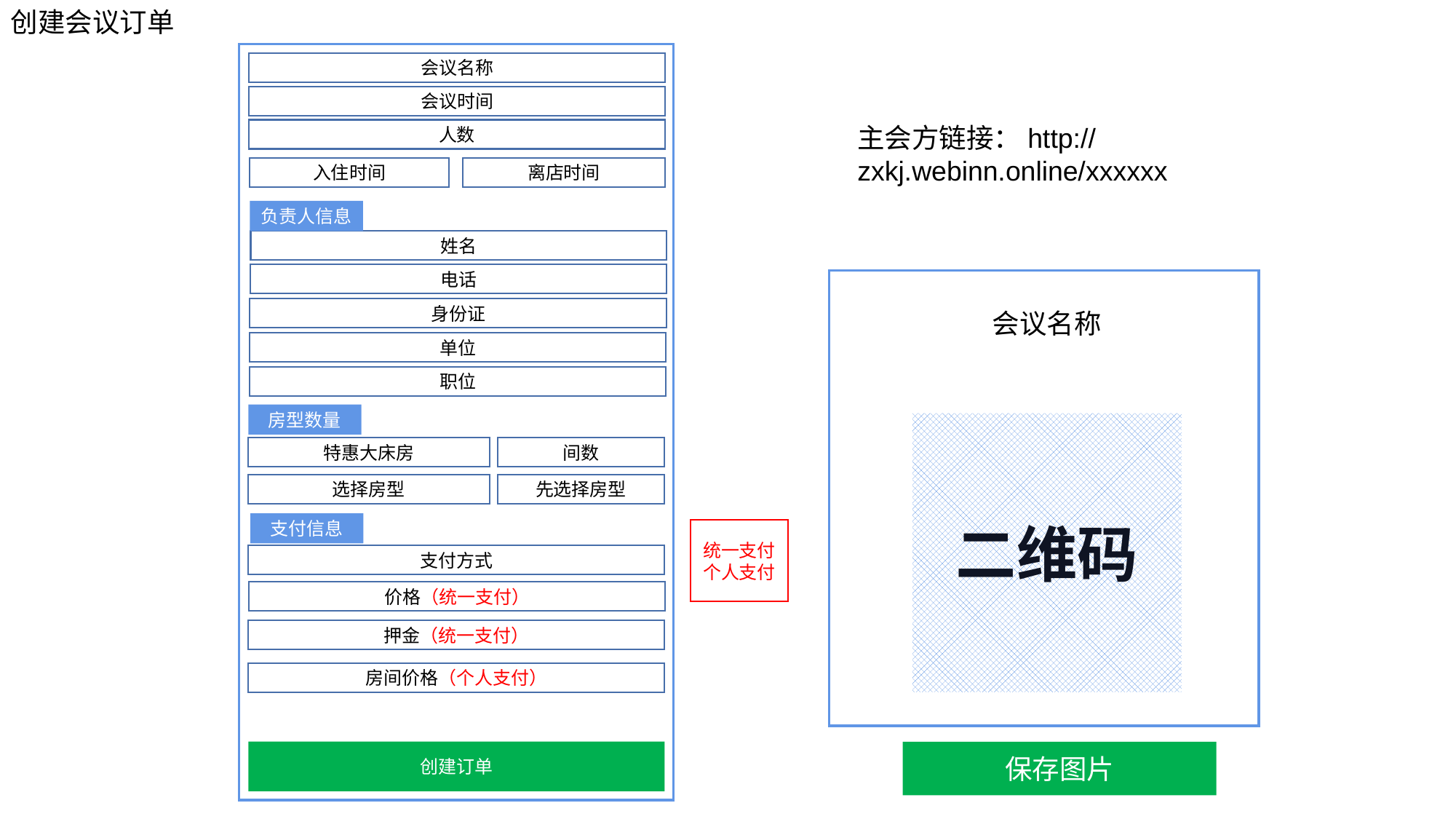

创建会议订单

会议名称
会议时间
主会方链接：http://zxkj.webinn.online/xxxxxx
人数
入住时间
离店时间
负责人信息
姓名
电话

身份证
会议名称
单位
职位
房型数量
二维码
特惠大床房
间数
选择房型
先选择房型
支付信息
统一支付个人支付
支付方式
价格（统一支付）
押金（统一支付）
房间价格（个人支付）
创建订单
保存图片